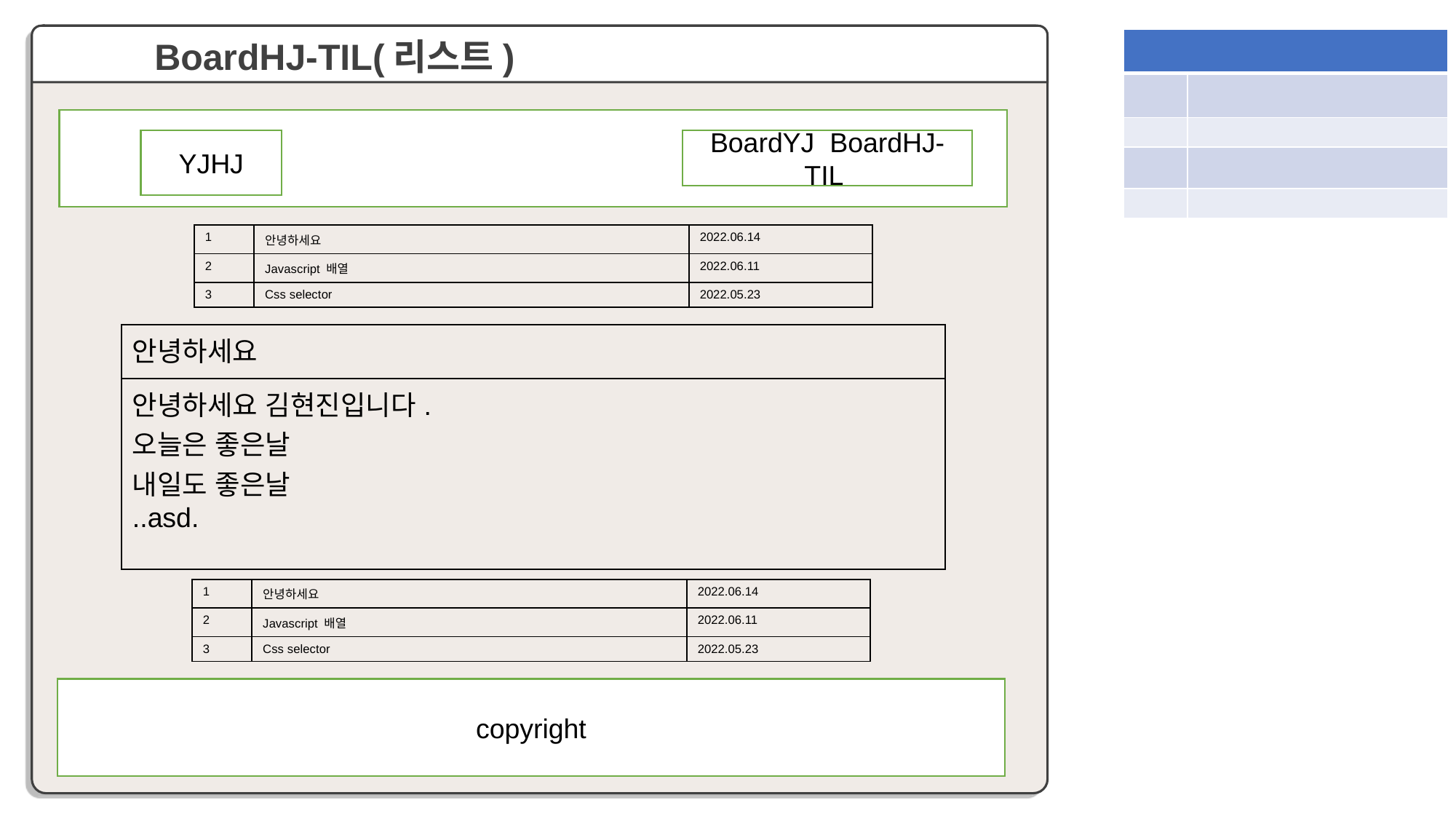

BoardHJ-TIL(리스트)

YJHJ
BoardYJ  BoardHJ-TIL
copyright
|  |  |
| --- | --- |
|  |  |
|  |  |
|  |  |
|  |  |
| 1 | 안녕하세요 | 2022.06.14 |
| --- | --- | --- |
| 2 | Javascript 배열 | 2022.06.11 |
| 3 | Css selector | 2022.05.23 |
| 안녕하세요 |
| --- |
| 안녕하세요 김현진입니다. 오늘은 좋은날 내일도 좋은날 ..asd. |
| 1 | 안녕하세요 | 2022.06.14 |
| --- | --- | --- |
| 2 | Javascript 배열 | 2022.06.11 |
| 3 | Css selector | 2022.05.23 |